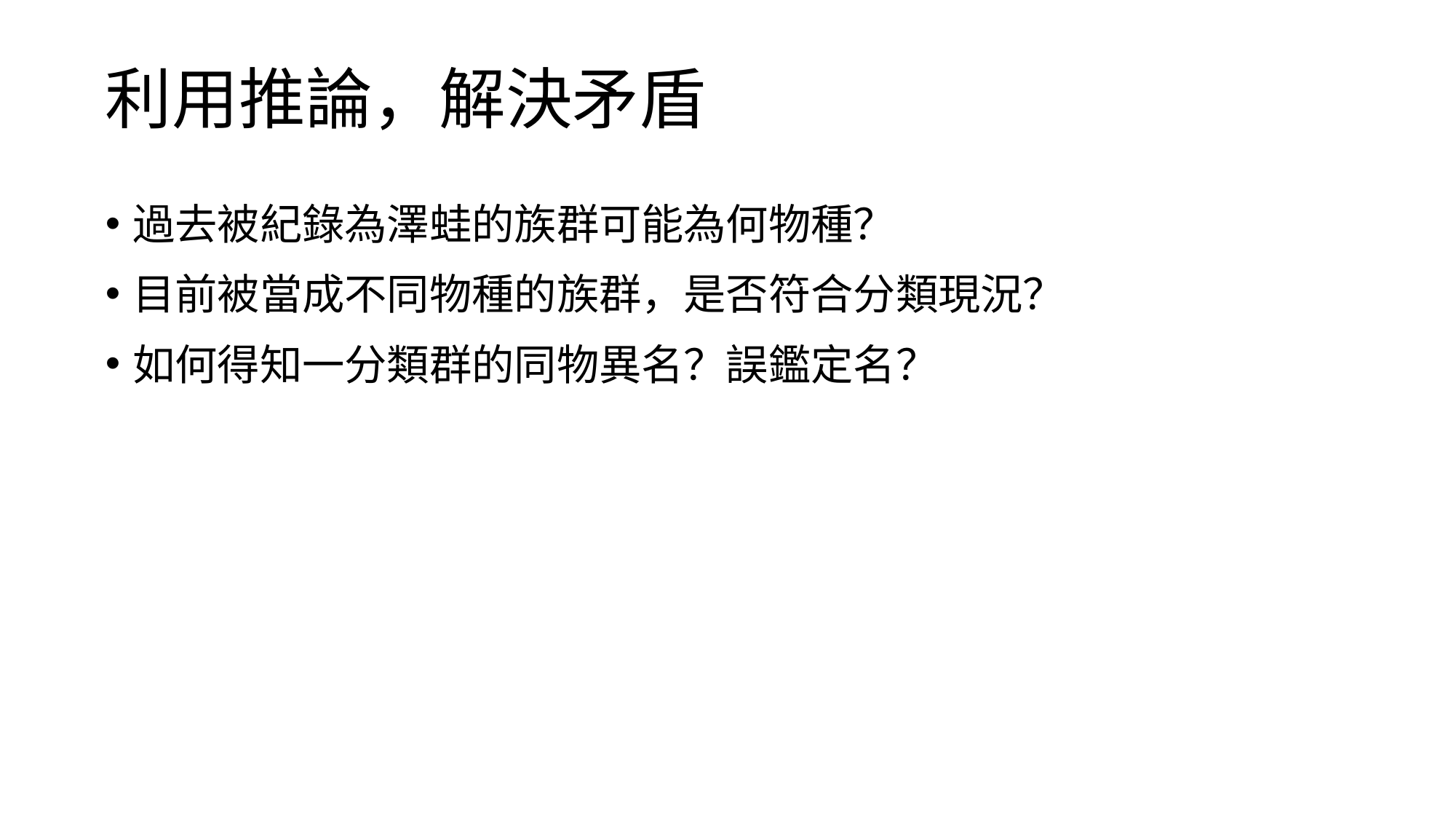

# 利用推論，解決矛盾
過去被紀錄為澤蛙的族群可能為何物種？
目前被當成不同物種的族群，是否符合分類現況？
如何得知一分類群的同物異名？誤鑑定名？
11